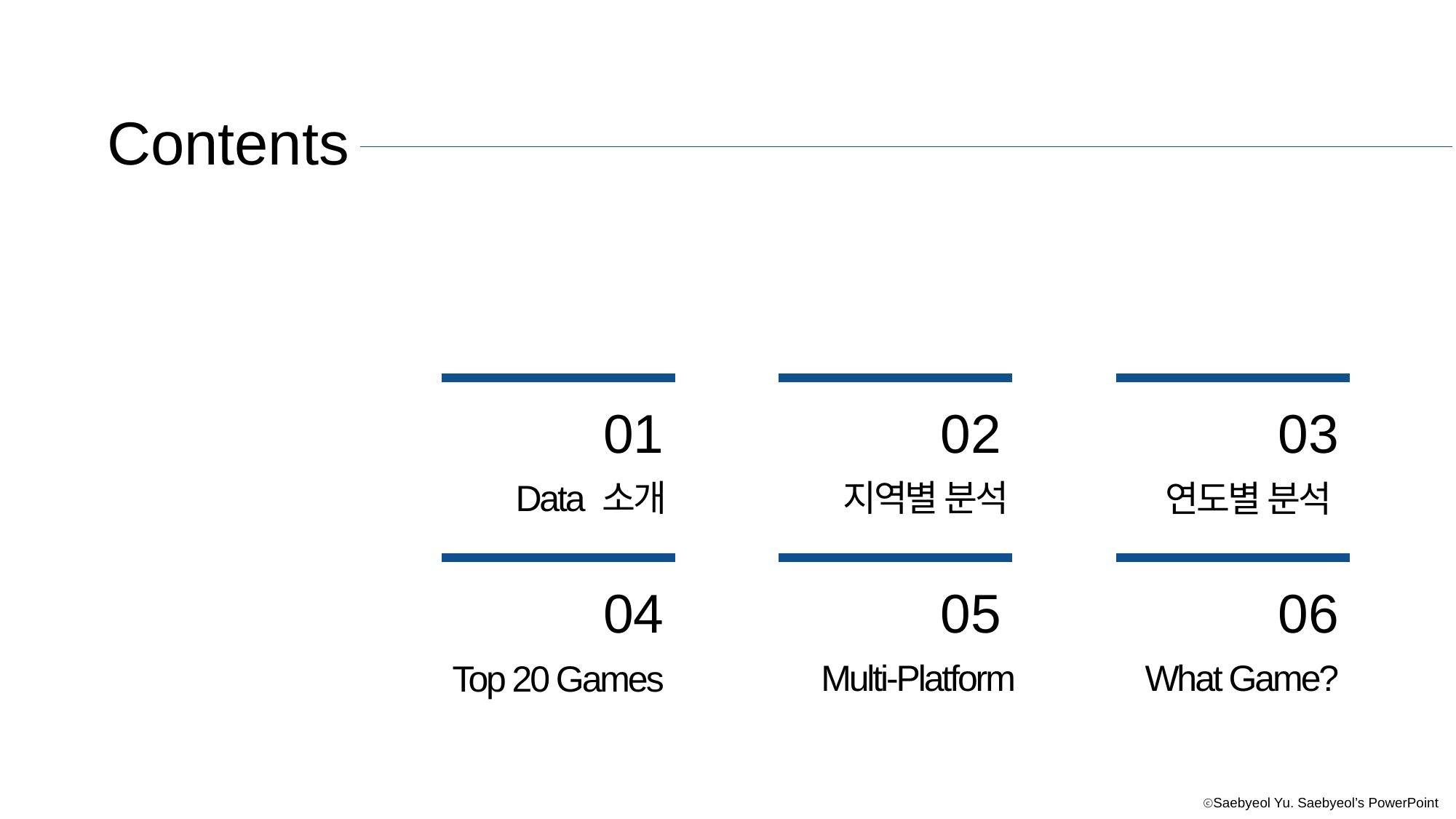

Contents
02
03
01
Data 소개
지역별 분석
연도별 분석
05
06
04
Multi-Platform
What Game?
Top 20 Games
ⓒSaebyeol Yu. Saebyeol’s PowerPoint